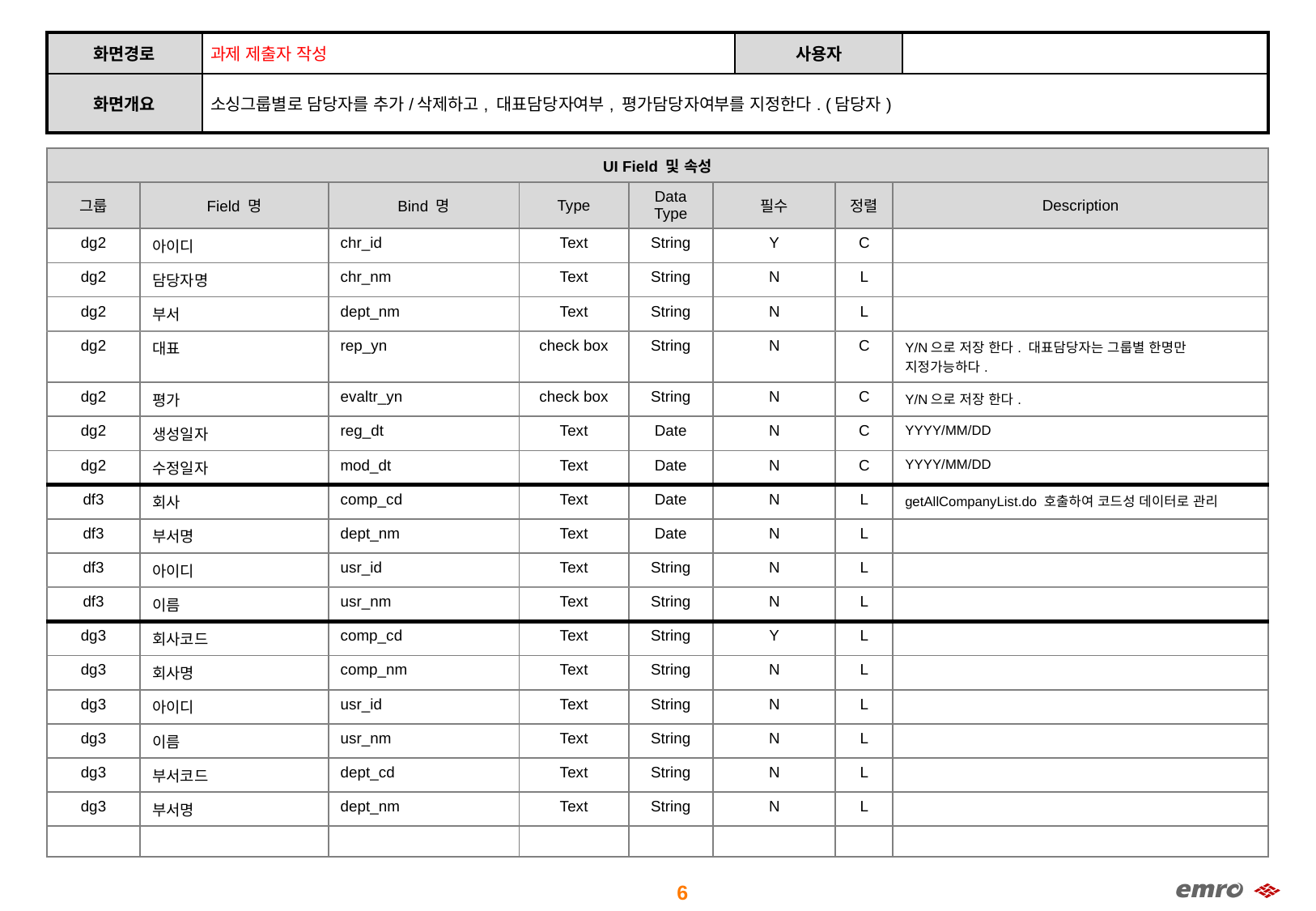

| 화면경로 | 과제 제출자 작성 | 사용자 |  |
| --- | --- | --- | --- |
| 화면개요 | 소싱그룹별로 담당자를 추가/삭제하고, 대표담당자여부, 평가담당자여부를 지정한다. (담당자) |  |  |
| UI Field 및 속성 |  |  |  |  |  |  |  |
| --- | --- | --- | --- | --- | --- | --- | --- |
| 그룹 | Field 명 | Bind 명 | Type | Data Type | 필수 | 정렬 | Description |
| dg2 | 아이디 | chr\_id | Text | String | Y | C |  |
| dg2 | 담당자명 | chr\_nm | Text | String | N | L |  |
| dg2 | 부서 | dept\_nm | Text | String | N | L |  |
| dg2 | 대표 | rep\_yn | check box | String | N | C | Y/N으로 저장 한다. 대표담당자는 그룹별 한명만 지정가능하다. |
| dg2 | 평가 | evaltr\_yn | check box | String | N | C | Y/N으로 저장 한다. |
| dg2 | 생성일자 | reg\_dt | Text | Date | N | C | YYYY/MM/DD |
| dg2 | 수정일자 | mod\_dt | Text | Date | N | C | YYYY/MM/DD |
| df3 | 회사 | comp\_cd | Text | Date | N | L | getAllCompanyList.do 호출하여 코드성 데이터로 관리 |
| df3 | 부서명 | dept\_nm | Text | Date | N | L |  |
| df3 | 아이디 | usr\_id | Text | String | N | L |  |
| df3 | 이름 | usr\_nm | Text | String | N | L |  |
| dg3 | 회사코드 | comp\_cd | Text | String | Y | L |  |
| dg3 | 회사명 | comp\_nm | Text | String | N | L |  |
| dg3 | 아이디 | usr\_id | Text | String | N | L |  |
| dg3 | 이름 | usr\_nm | Text | String | N | L |  |
| dg3 | 부서코드 | dept\_cd | Text | String | N | L |  |
| dg3 | 부서명 | dept\_nm | Text | String | N | L |  |
|  |  |  |  |  |  |  |  |